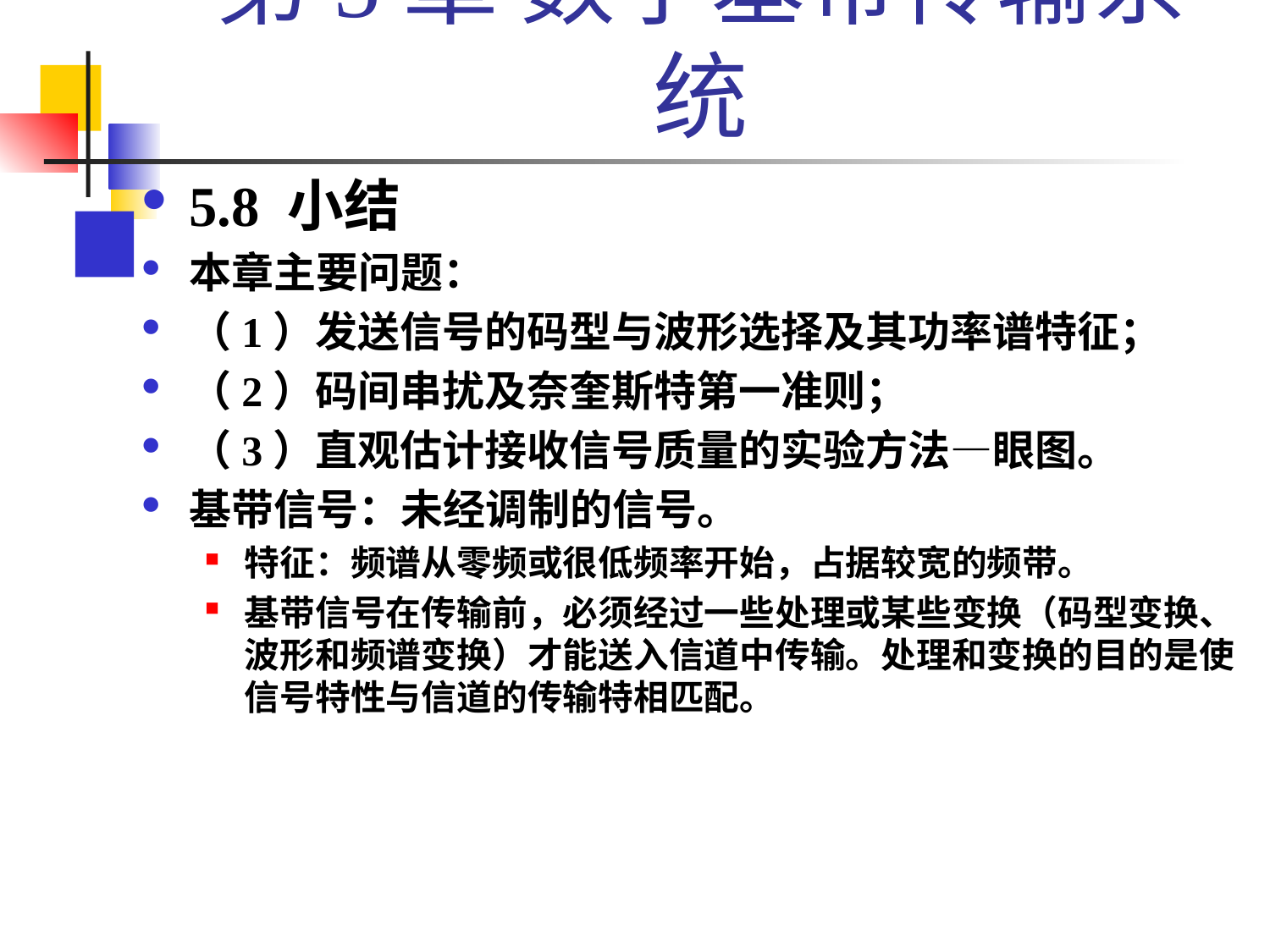

# 第5章 数字基带传输系统
5.8 小结
本章主要问题：
（1）发送信号的码型与波形选择及其功率谱特征；
（2）码间串扰及奈奎斯特第一准则；
（3）直观估计接收信号质量的实验方法—眼图。
基带信号：未经调制的信号。
特征：频谱从零频或很低频率开始，占据较宽的频带。
基带信号在传输前，必须经过一些处理或某些变换（码型变换、波形和频谱变换）才能送入信道中传输。处理和变换的目的是使信号特性与信道的传输特相匹配。
63